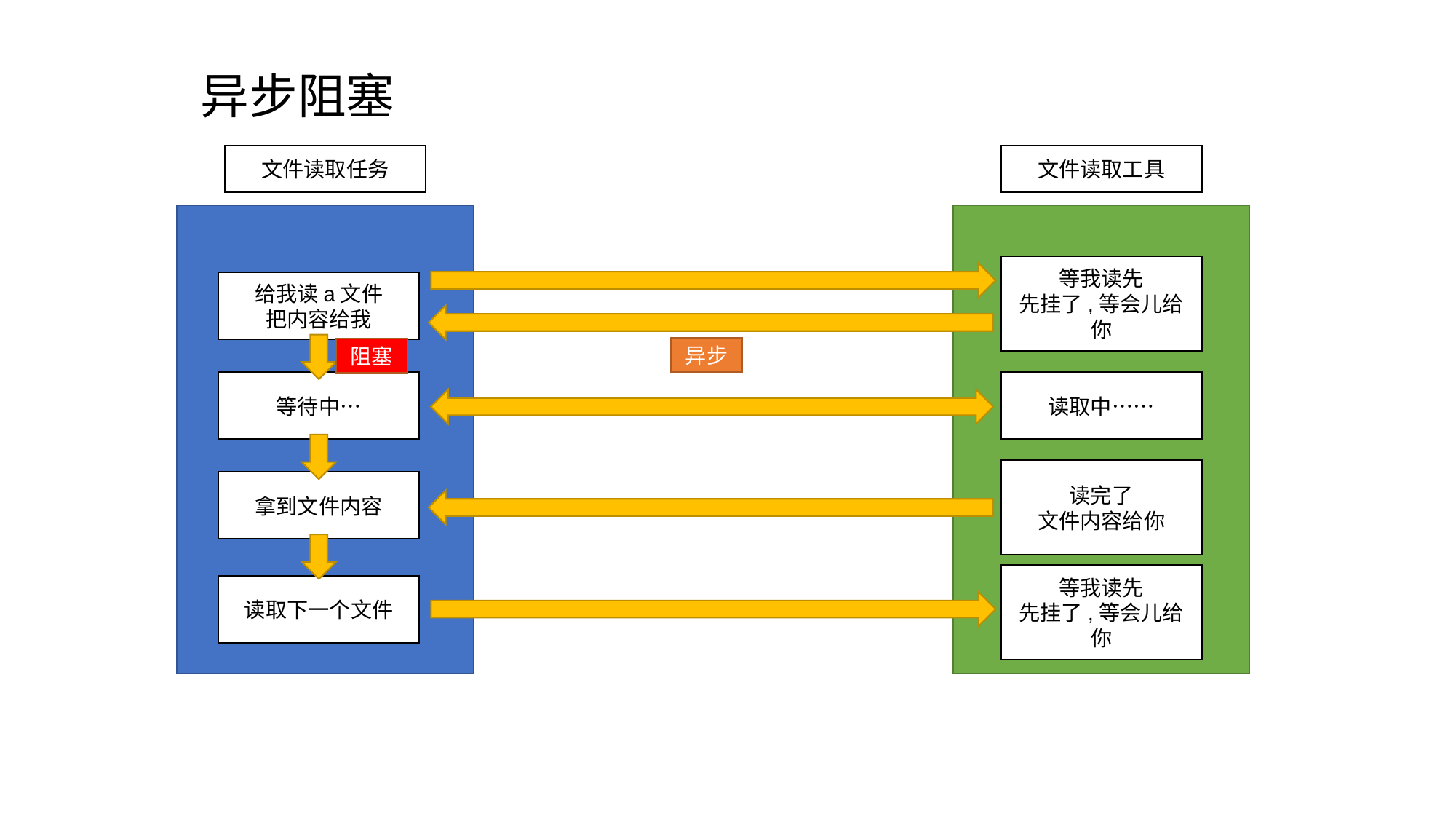

异步阻塞
文件读取任务
文件读取工具

等我读先
先挂了,等会儿给你

给我读a文件
把内容给我

异步
阻塞

等待中…
读取中……

读完了
文件内容给你
拿到文件内容

等我读先
先挂了,等会儿给你
读取下一个文件